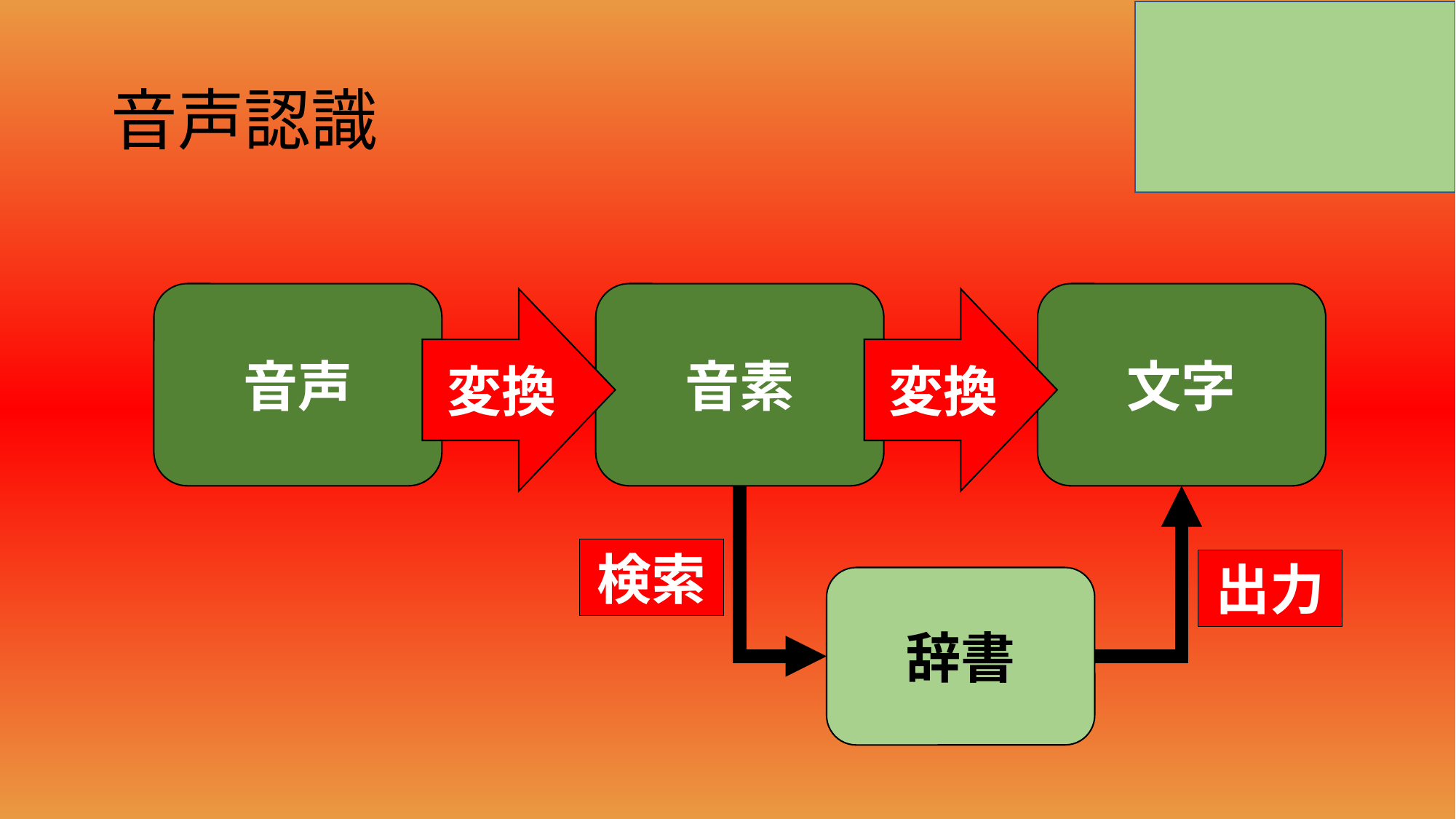

# 音声認識
音声
音素
文字
変換
変換
検索
出力
辞書